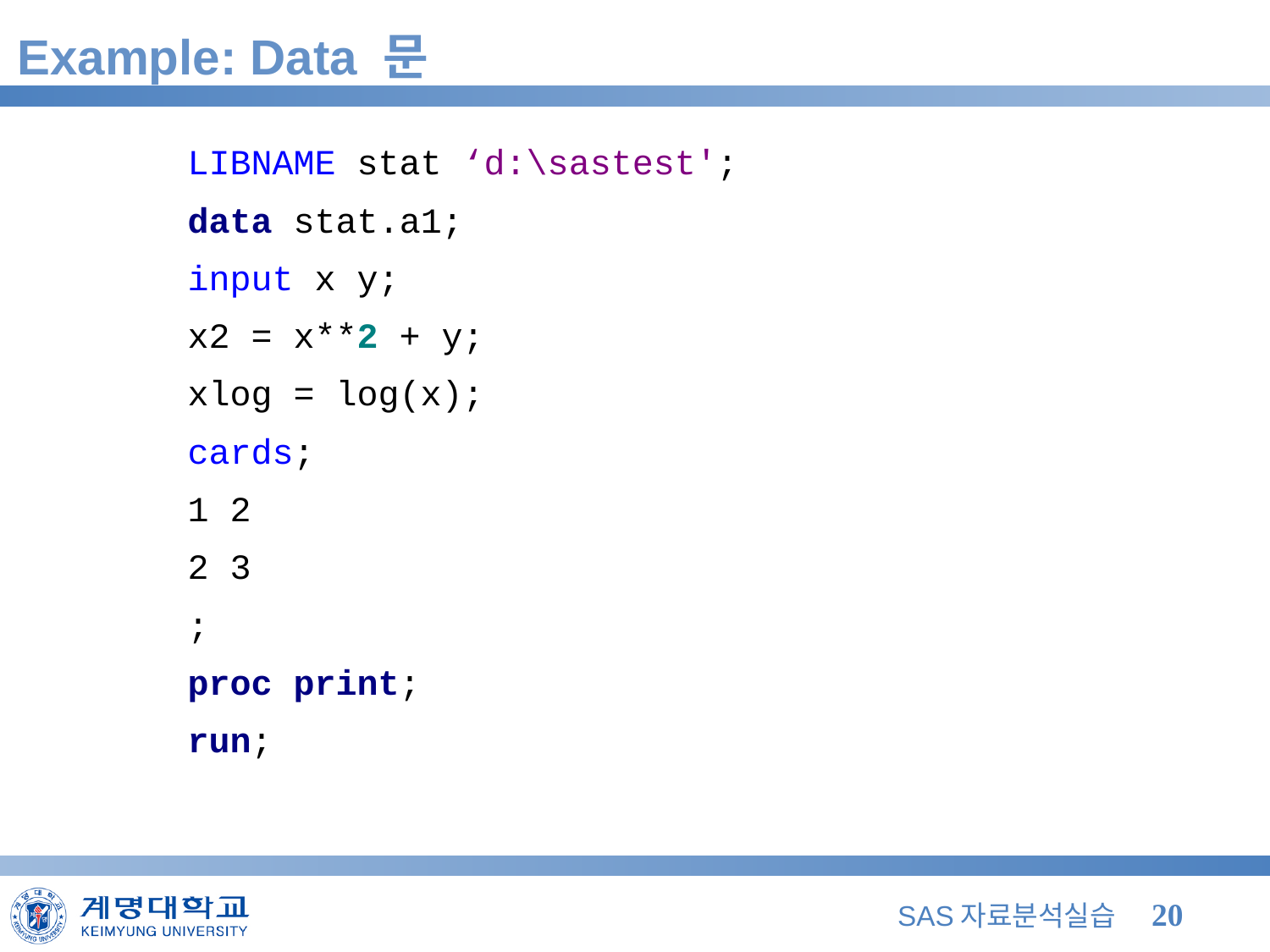

# Example: Data 문
LIBNAME stat ‘d:\sastest';
data stat.a1;
input x y;
x2 = x**2 + y;
xlog = log(x);
cards;
1 2
2 3
;
proc print;
run;